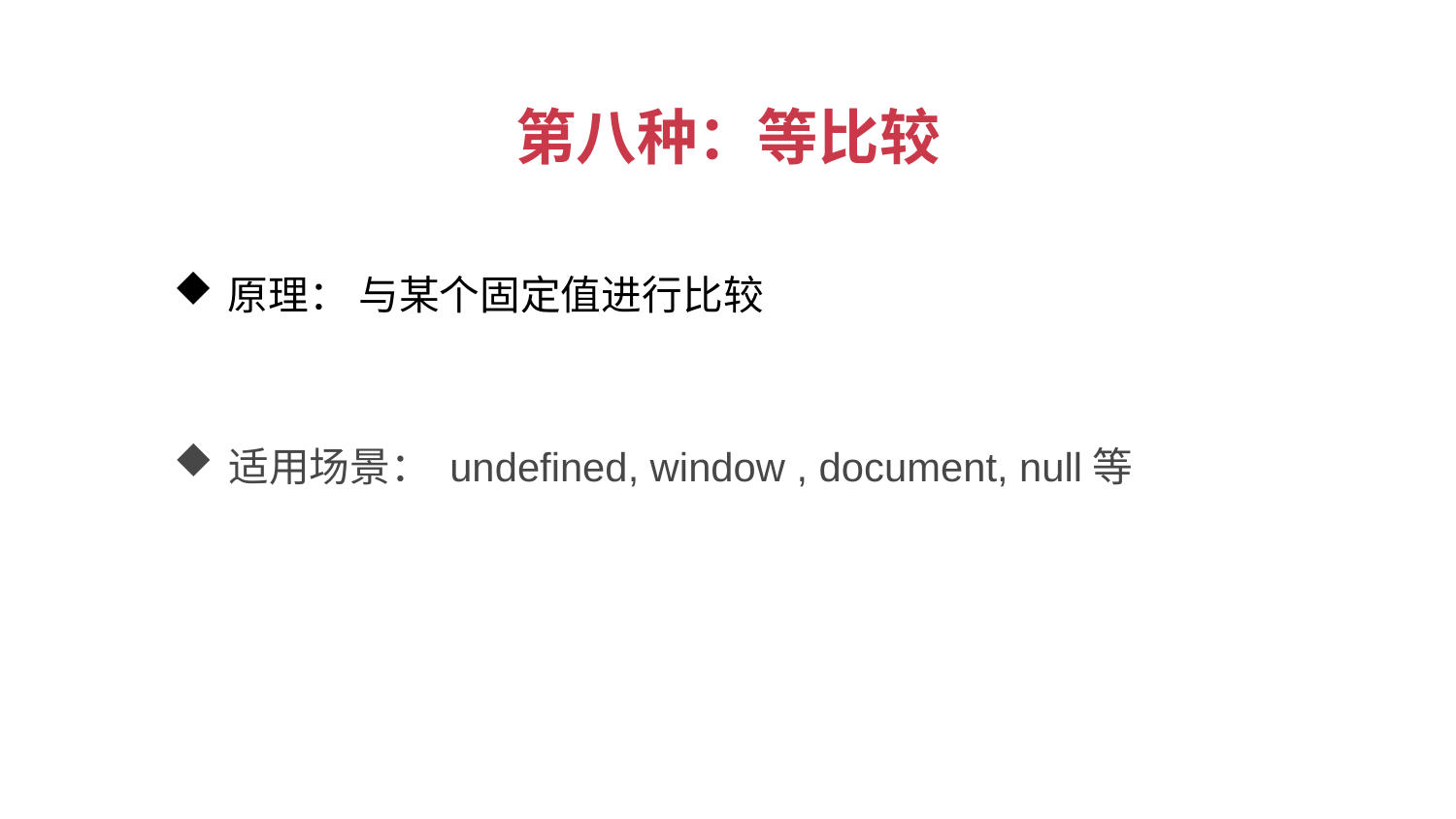

第八种：等比较
原理： 与某个固定值进行比较
适用场景： undefined, window , document, null等